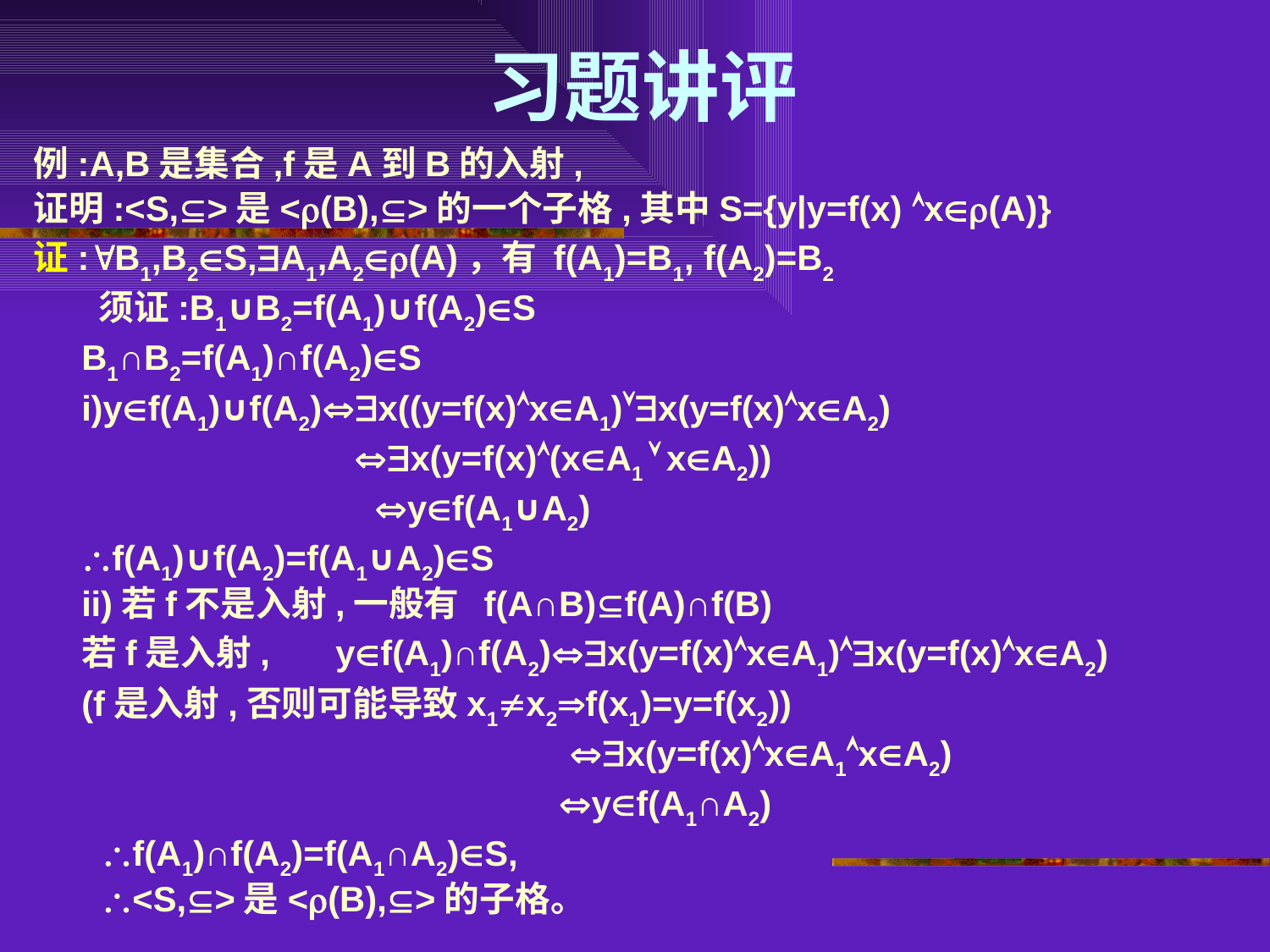

# 习题讲评
例:A,B是集合,f是A到B的入射,
证明:<S,⊆>是<ρ(B),⊆>的一个子格,其中S={y|y=f(x) ∧x∈ρ(A)}
证:∀B1,B2∈S,∃A1,A2∈ρ(A)，有 f(A1)=B1, f(A2)=B2
       须证:B1∪B2=f(A1)∪f(A2)∈S
	B1∩B2=f(A1)∩f(A2)∈S
	i)y∈f(A1)∪f(A2)⇔∃x((y=f(x)∧x∈A1)∨∃x(y=f(x)∧x∈A2)
	                            ⇔∃x(y=f(x)∧(x∈A1 ∨ x∈A2))
                   	    ⇔y∈f(A1∪A2)
	∴f(A1)∪f(A2)=f(A1∪A2)∈S
	ii)若f不是入射,一般有  f(A∩B)⊆f(A)∩f(B)
	若f是入射,  	y∈f(A1)∩f(A2)⇔∃x(y=f(x)∧x∈A1)∧∃x(y=f(x)∧x∈A2)
	(f是入射,否则可能导致x1≠x2⇒f(x1)=y=f(x2))
                                                       ⇔∃x(y=f(x)∧x∈A1∧x∈A2)
	                                                 ⇔y∈f(A1∩A2)
       ∴f(A1)∩f(A2)=f(A1∩A2)∈S,
       ∴<S,⊆>是<ρ(B),⊆>的子格。